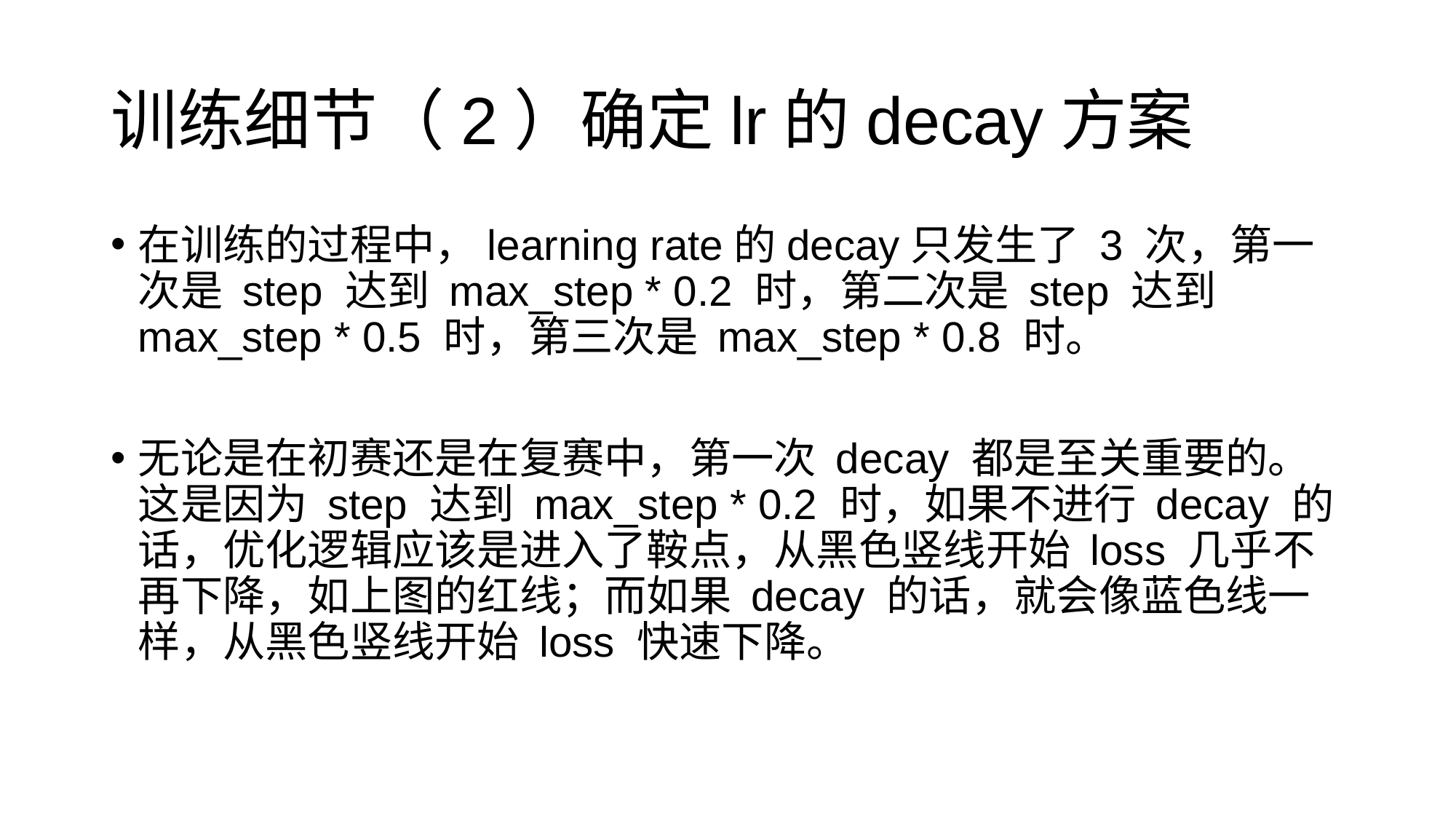

# 训练细节（2）确定lr的decay方案
在训练的过程中，learning rate的decay只发生了 3 次，第一次是 step 达到 max_step * 0.2 时，第二次是 step 达到 max_step * 0.5 时，第三次是 max_step * 0.8 时。

无论是在初赛还是在复赛中，第一次 decay 都是至关重要的。这是因为 step 达到 max_step * 0.2 时，如果不进行 decay 的话，优化逻辑应该是进入了鞍点，从黑色竖线开始 loss 几乎不再下降，如上图的红线；而如果 decay 的话，就会像蓝色线一样，从黑色竖线开始 loss 快速下降。